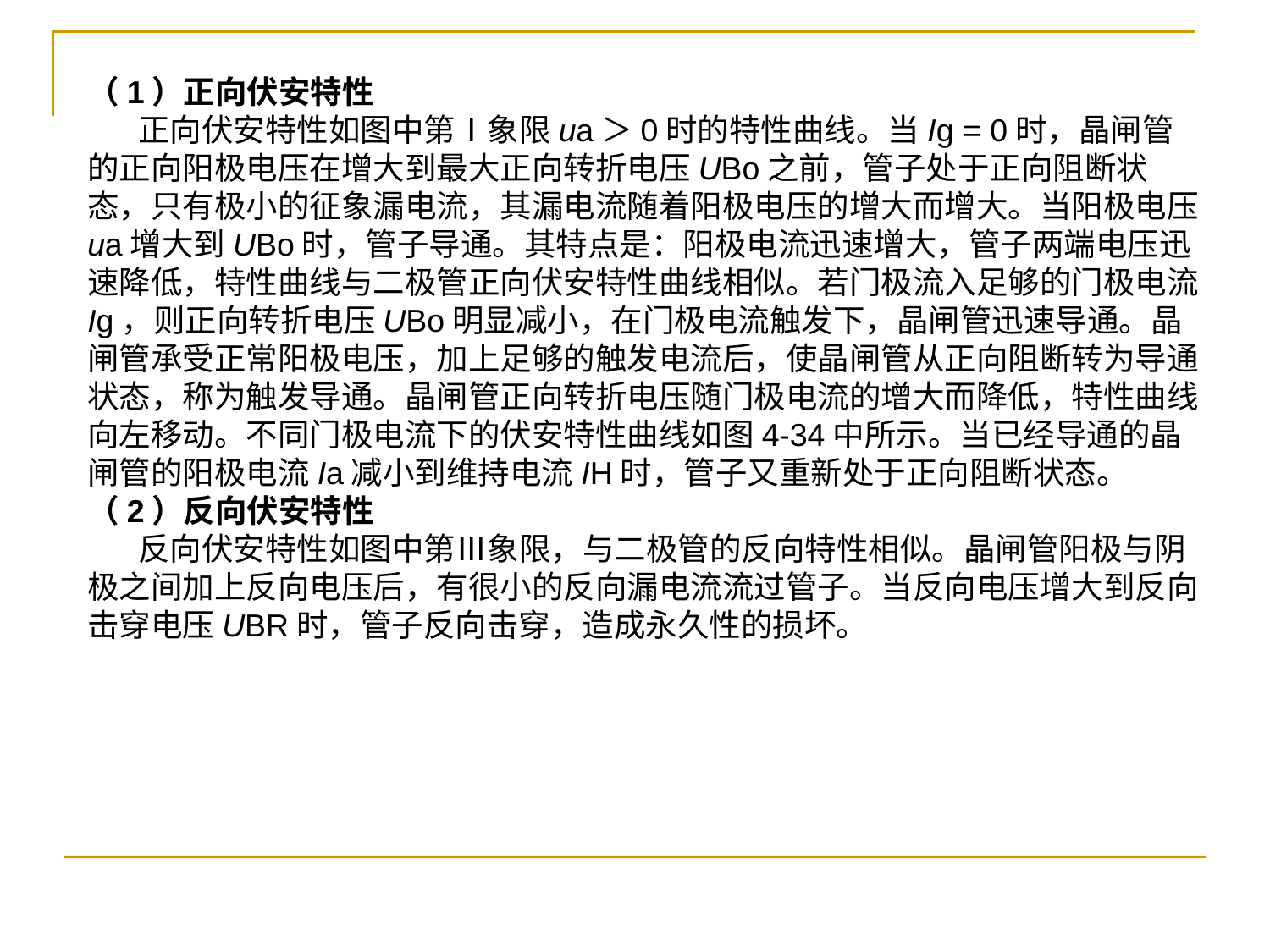

（1）正向伏安特性
      正向伏安特性如图中第Ⅰ象限ua＞0时的特性曲线。当Ig = 0时，晶闸管的正向阳极电压在增大到最大正向转折电压UBo之前，管子处于正向阻断状态，只有极小的征象漏电流，其漏电流随着阳极电压的增大而增大。当阳极电压ua增大到UBo时，管子导通。其特点是：阳极电流迅速增大，管子两端电压迅速降低，特性曲线与二极管正向伏安特性曲线相似。若门极流入足够的门极电流Ig，则正向转折电压UBo明显减小，在门极电流触发下，晶闸管迅速导通。晶闸管承受正常阳极电压，加上足够的触发电流后，使晶闸管从正向阻断转为导通状态，称为触发导通。晶闸管正向转折电压随门极电流的增大而降低，特性曲线向左移动。不同门极电流下的伏安特性曲线如图4-34中所示。当已经导通的晶闸管的阳极电流Ia减小到维持电流IH时，管子又重新处于正向阻断状态。
（2）反向伏安特性
      反向伏安特性如图中第Ⅲ象限，与二极管的反向特性相似。晶闸管阳极与阴极之间加上反向电压后，有很小的反向漏电流流过管子。当反向电压增大到反向击穿电压UBR时，管子反向击穿，造成永久性的损坏。